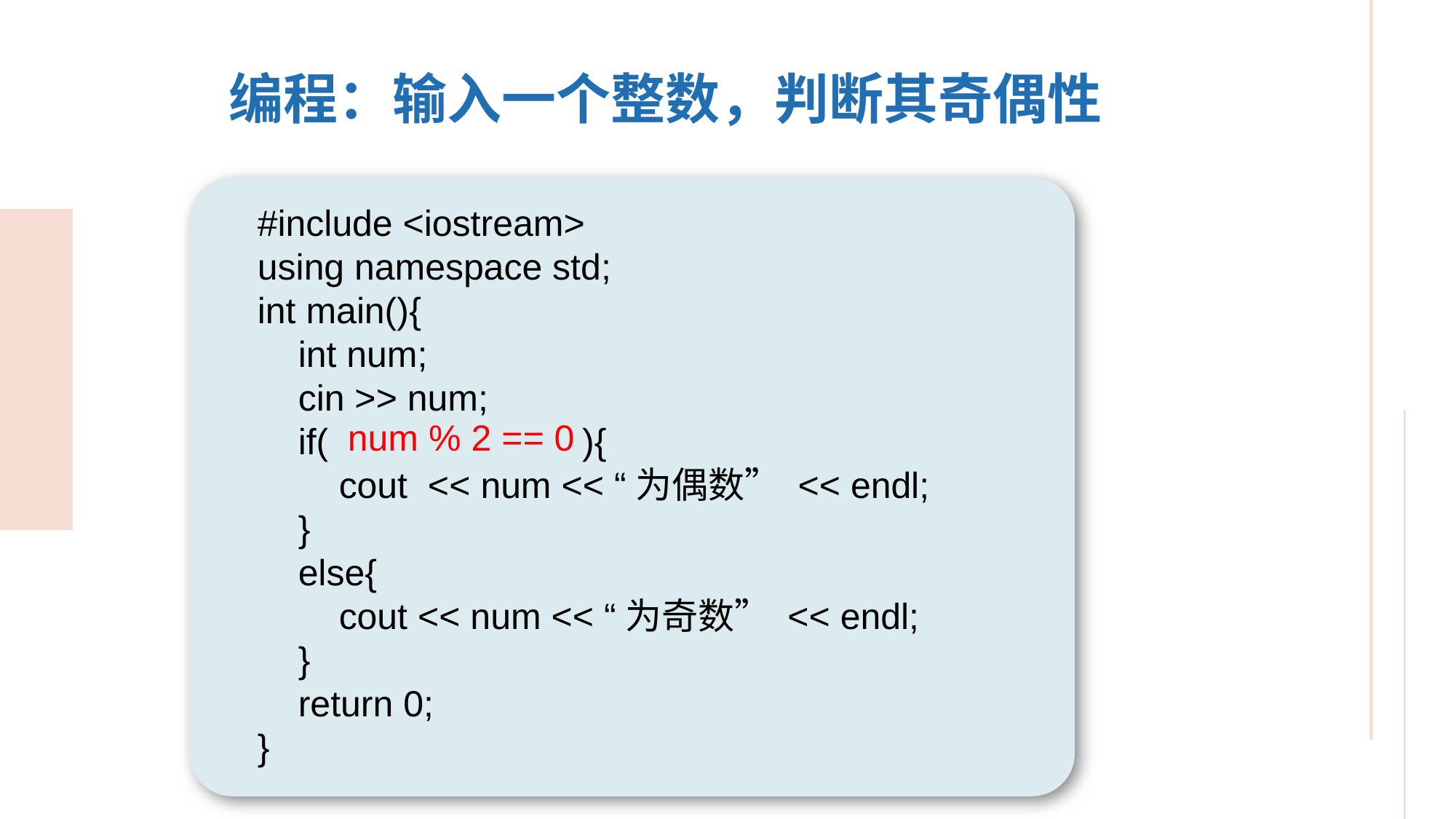

编程：输入一个整数，判断其奇偶性

#include <iostream>
using namespace std;
int main(){
    int num;
    cin >> num;
    if(                         ){
        cout  << num << “为偶数” << endl;
    }
    else{
        cout << num << “为奇数” << endl;
    }
    return 0;
}
num % 2 == 0